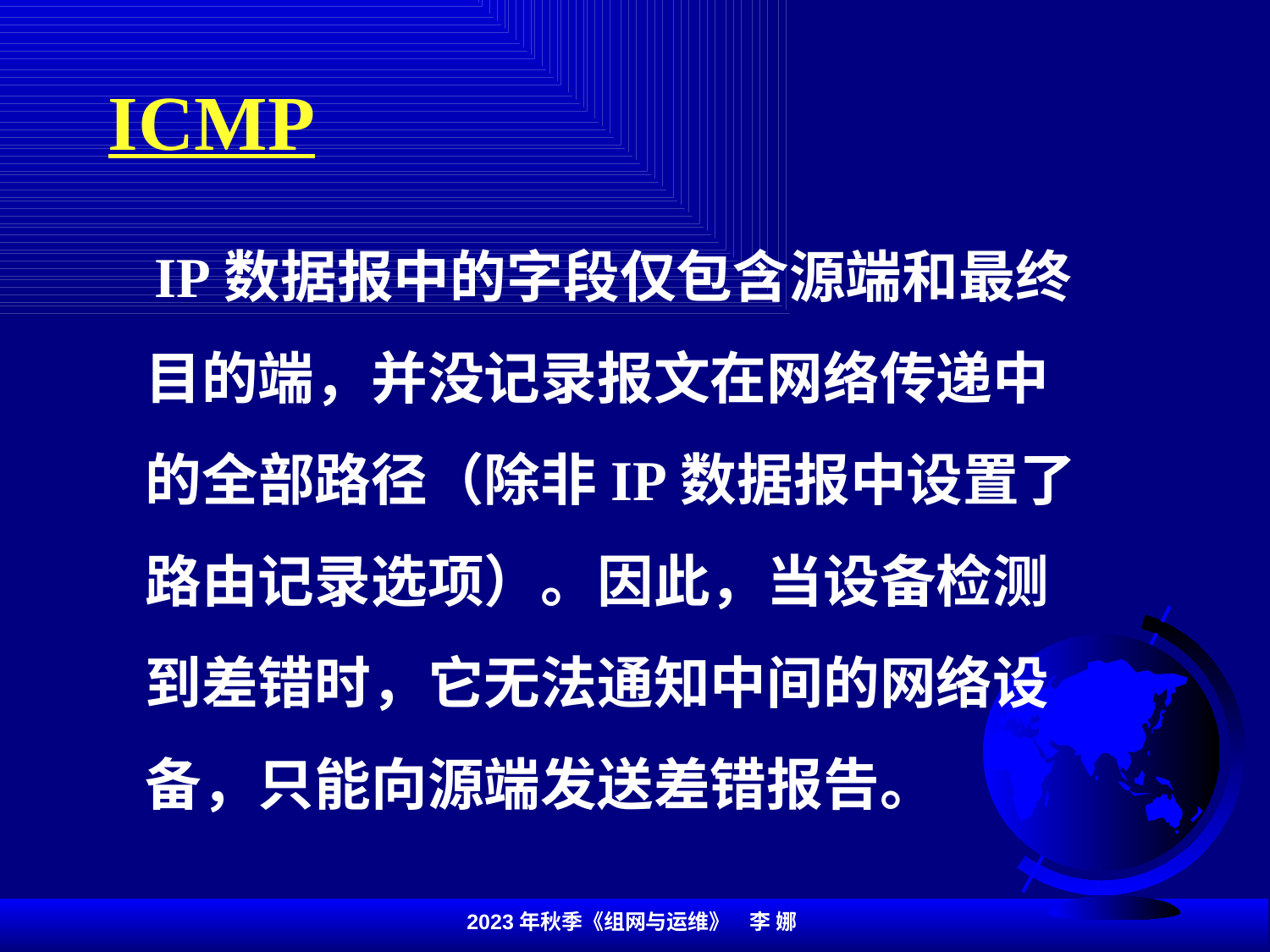

# ICMP
    IP数据报中的字段仅包含源端和最终目的端，并没记录报文在网络传递中的全部路径（除非IP数据报中设置了路由记录选项）。因此，当设备检测到差错时，它无法通知中间的网络设备，只能向源端发送差错报告。